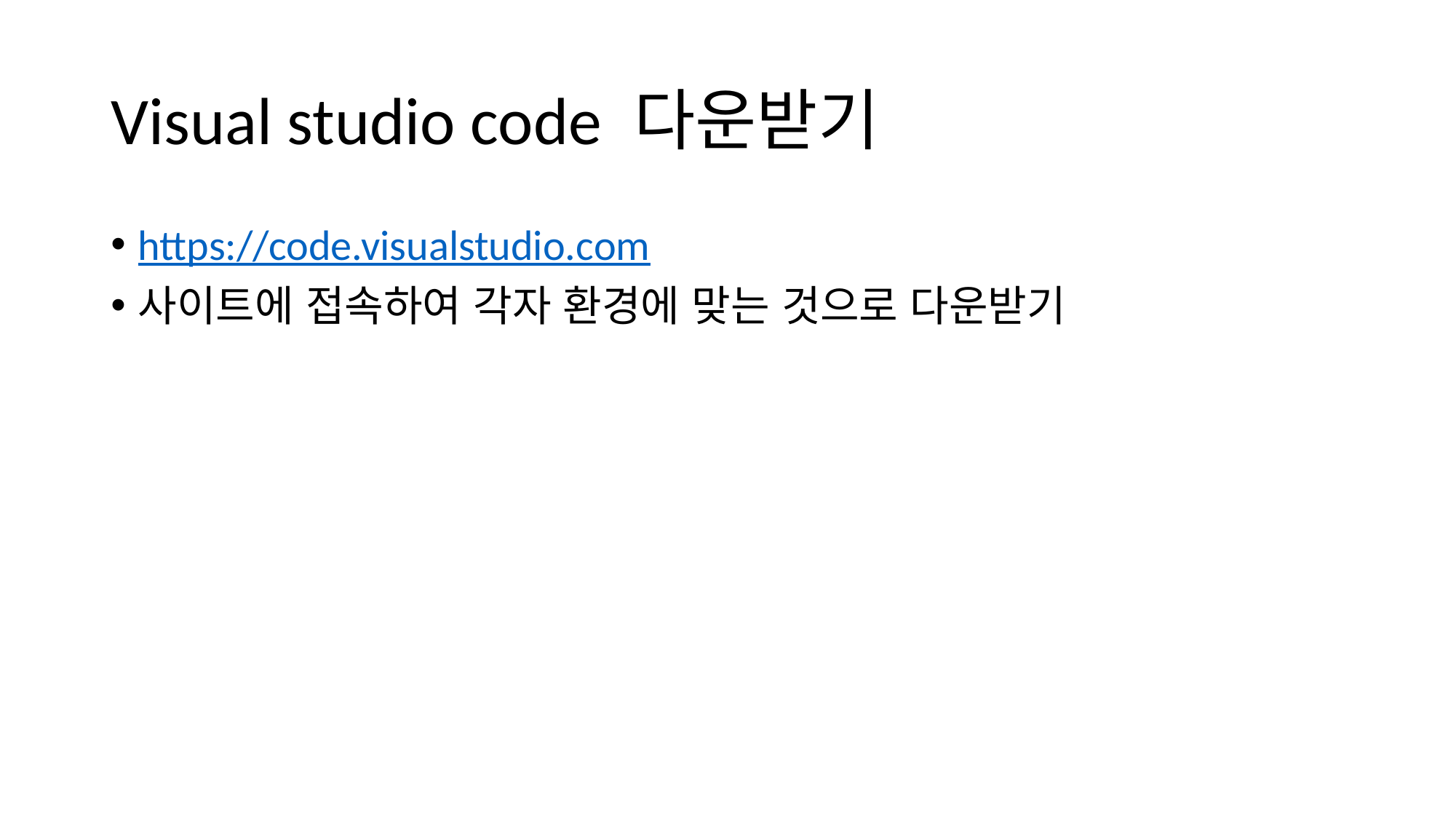

# Visual studio code 다운받기
https://code.visualstudio.com
사이트에 접속하여 각자 환경에 맞는 것으로 다운받기